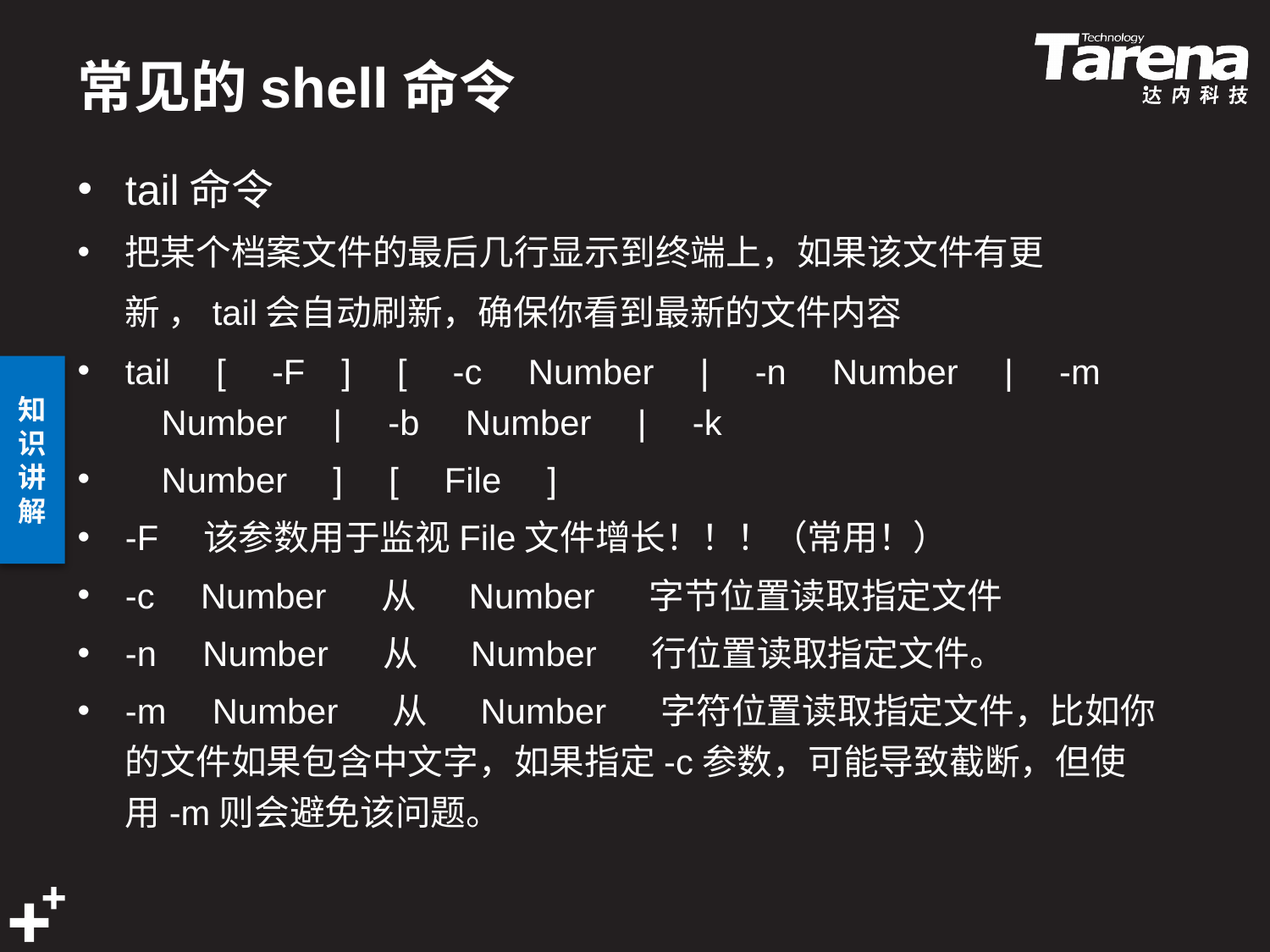

# 常见的shell命令
tail命令
把某个档案文件的最后几行显示到终端上，如果该文件有更新 ，tail会自动刷新，确保你看到最新的文件内容 
tail  [  -F ]  [  -c  Number  |  -n  Number  |  -m  Number  |  -b  Number  |  -k
 Number  ]  [  File  ] 
-F 该参数用于监视File文件增长！！！（常用！）
-c  Number  从  Number  字节位置读取指定文件 
-n  Number  从  Number  行位置读取指定文件。 
-m  Number  从  Number  字符位置读取指定文件，比如你的文件如果包含中文字，如果指定-c参数，可能导致截断，但使用-m则会避免该问题。 